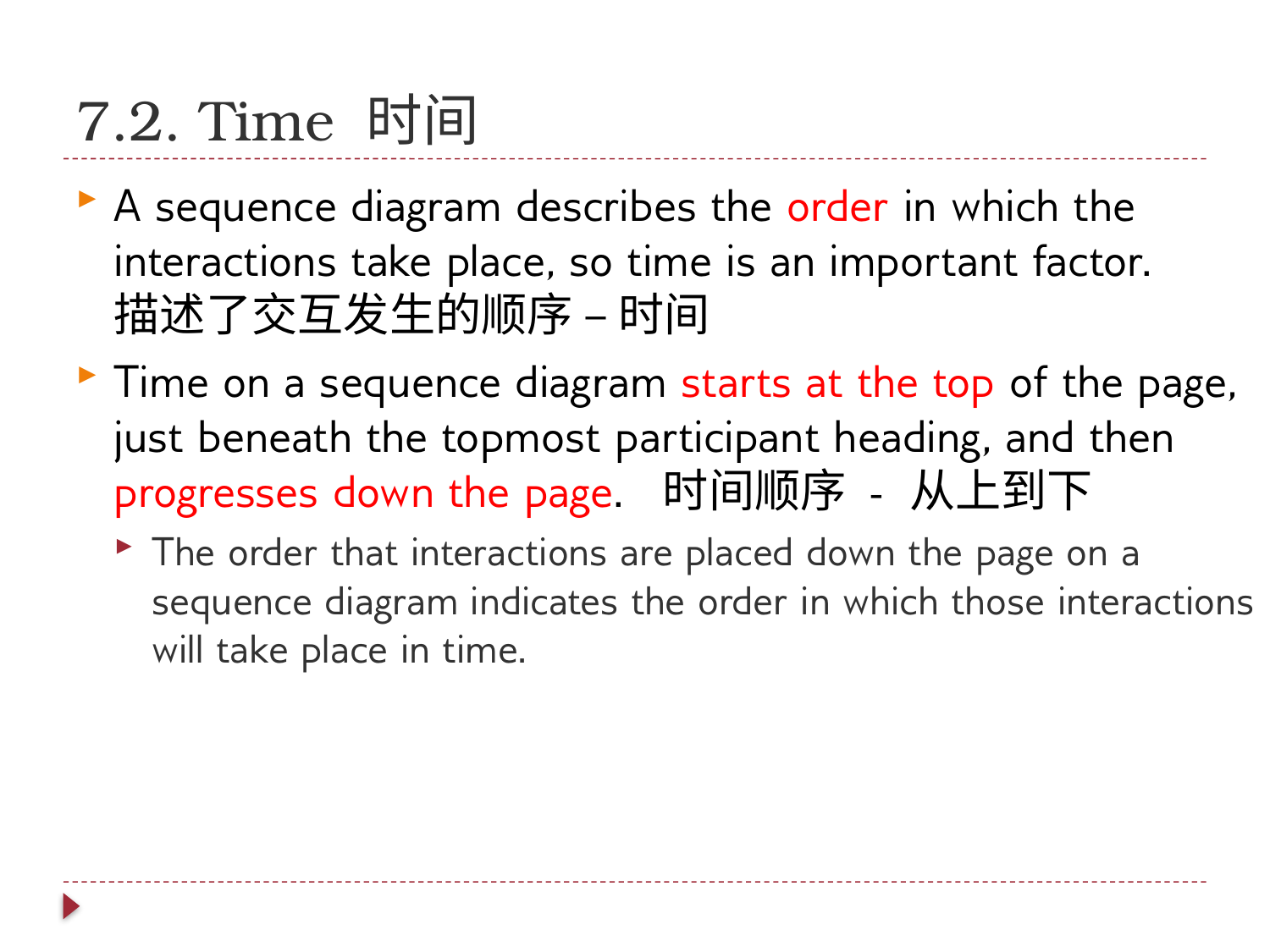

# 7.2. Time 时间
A sequence diagram describes the order in which the interactions take place, so time is an important factor.
描述了交互发生的顺序 – 时间
Time on a sequence diagram starts at the top of the page, just beneath the topmost participant heading, and then progresses down the page.  时间顺序 - 从上到下
The order that interactions are placed down the page on a sequence diagram indicates the order in which those interactions will take place in time.